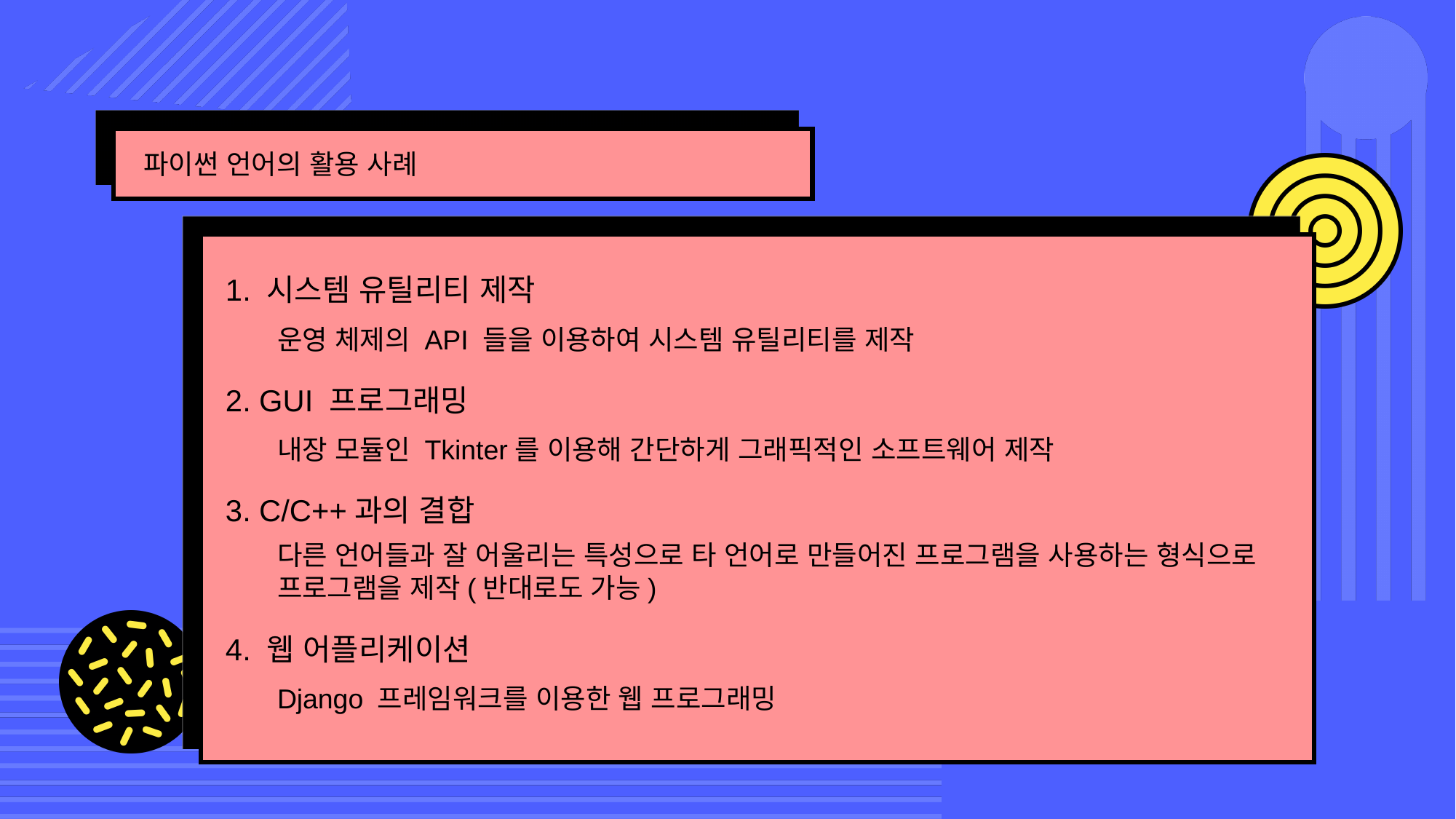

파이썬 언어의 활용 사례

1. 시스템 유틸리티 제작
운영 체제의 API 들을 이용하여 시스템 유틸리티를 제작
2. GUI 프로그래밍
내장 모듈인 Tkinter를 이용해 간단하게 그래픽적인 소프트웨어 제작
3. C/C++과의 결합
다른 언어들과 잘 어울리는 특성으로 타 언어로 만들어진 프로그램을 사용하는 형식으로 프로그램을 제작(반대로도 가능)
4. 웹 어플리케이션
Django 프레임워크를 이용한 웹 프로그래밍